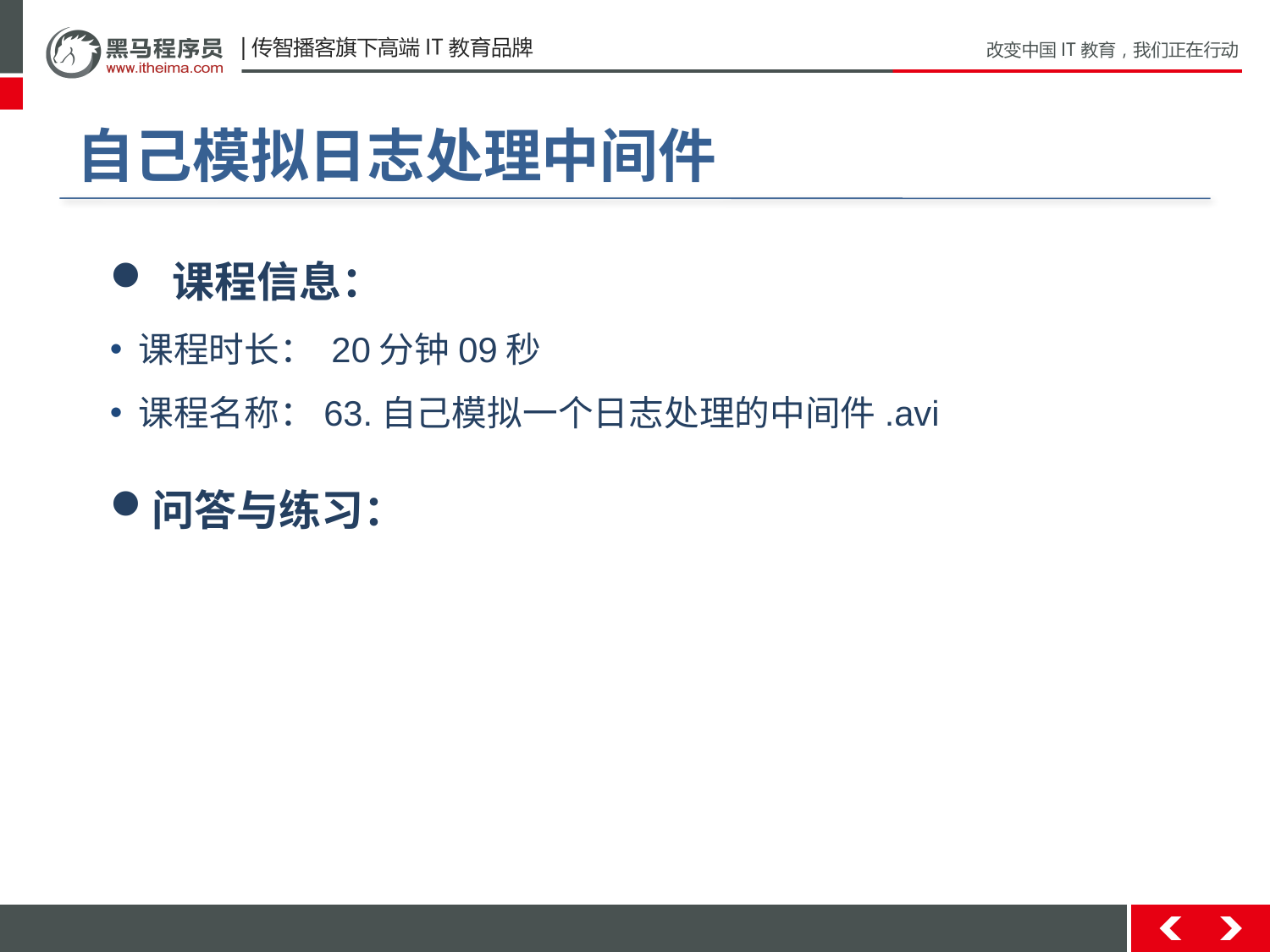

# 自己模拟日志处理中间件
 课程信息：
 课程时长： 20分钟09秒
 课程名称：63.自己模拟一个日志处理的中间件.avi
问答与练习：